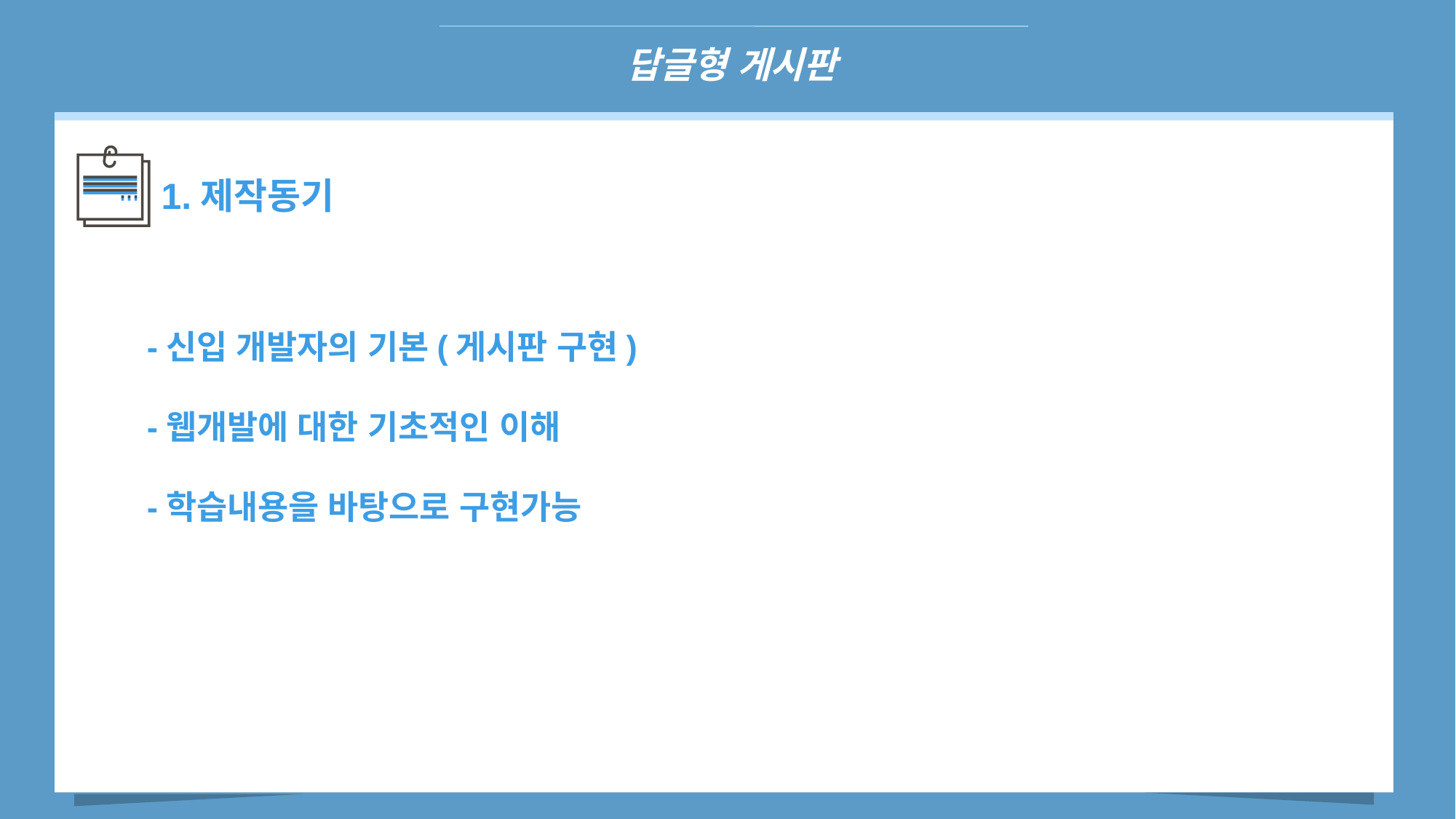

답글형 게시판

1.제작동기
-신입 개발자의 기본(게시판 구현)

-웹개발에 대한 기초적인 이해

-학습내용을 바탕으로 구현가능
2